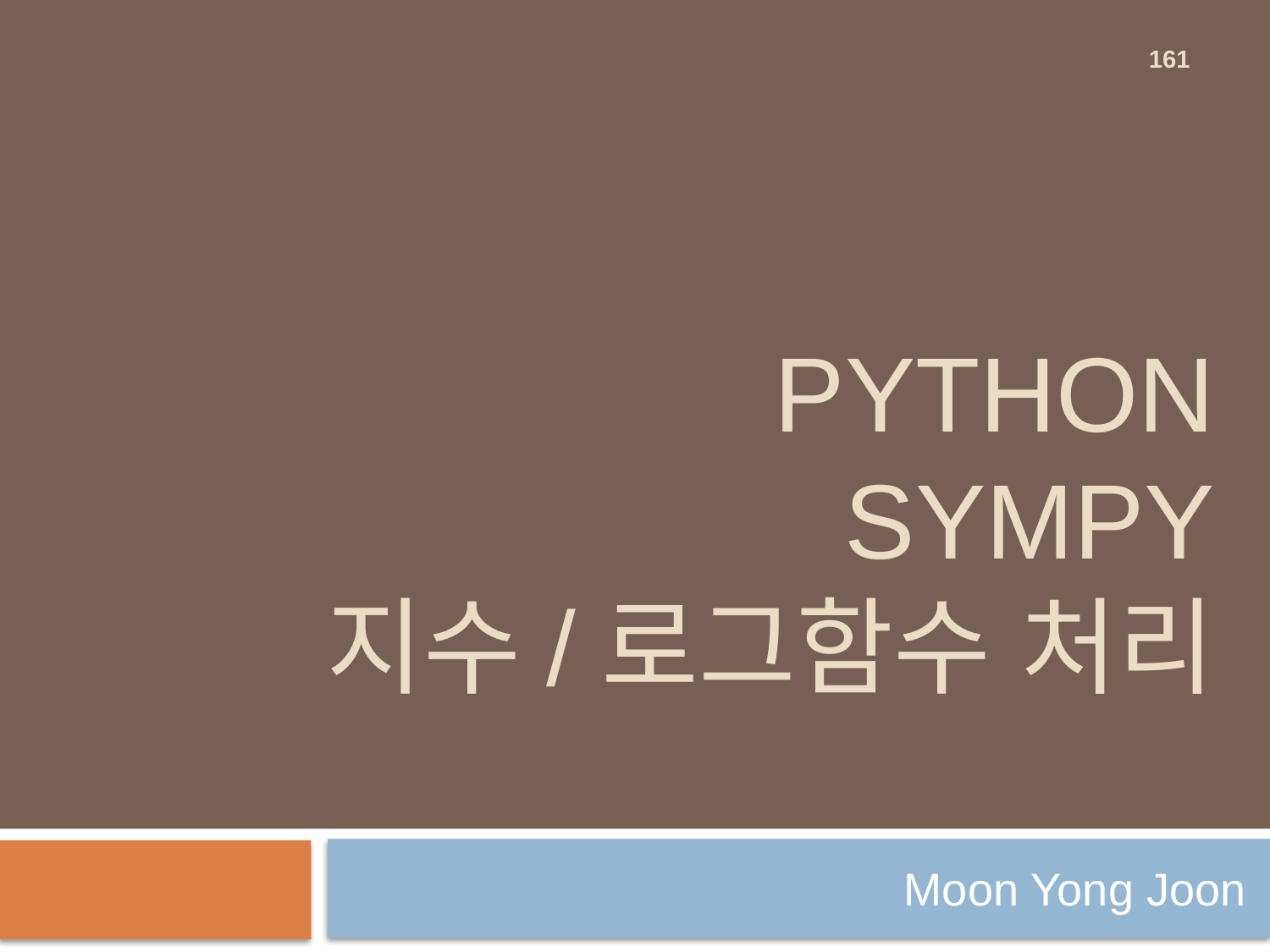

161
# Python sympy 지수/로그함수 처리
Moon Yong Joon